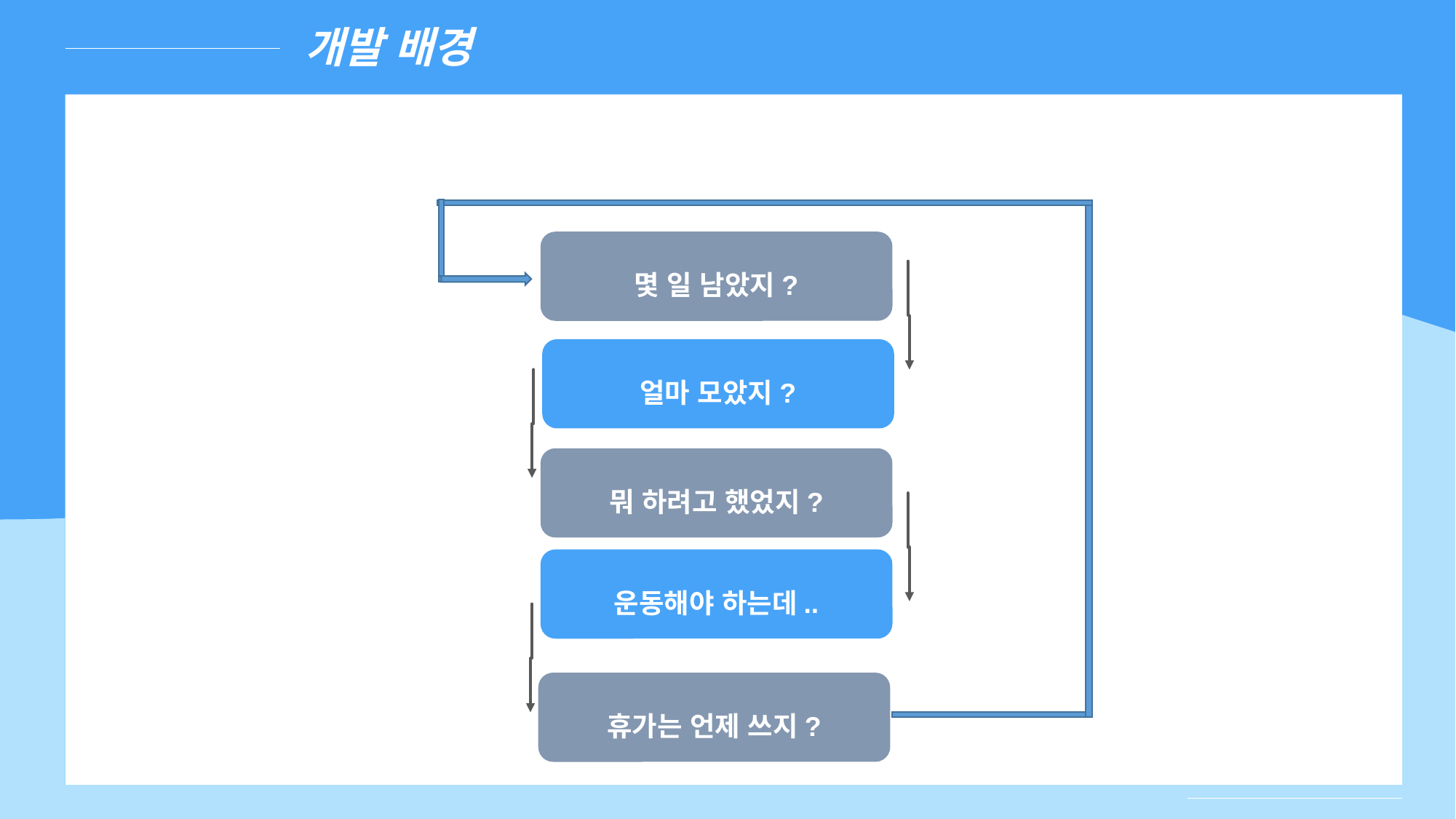

개발 배경
PPT PRESENTATION Enjoy your stylish business and campus life with BIZCAM

몇 일 남았지?

얼마 모았지?
뭐 하려고 했었지?

운동해야 하는데..
휴가는 언제 쓰지?